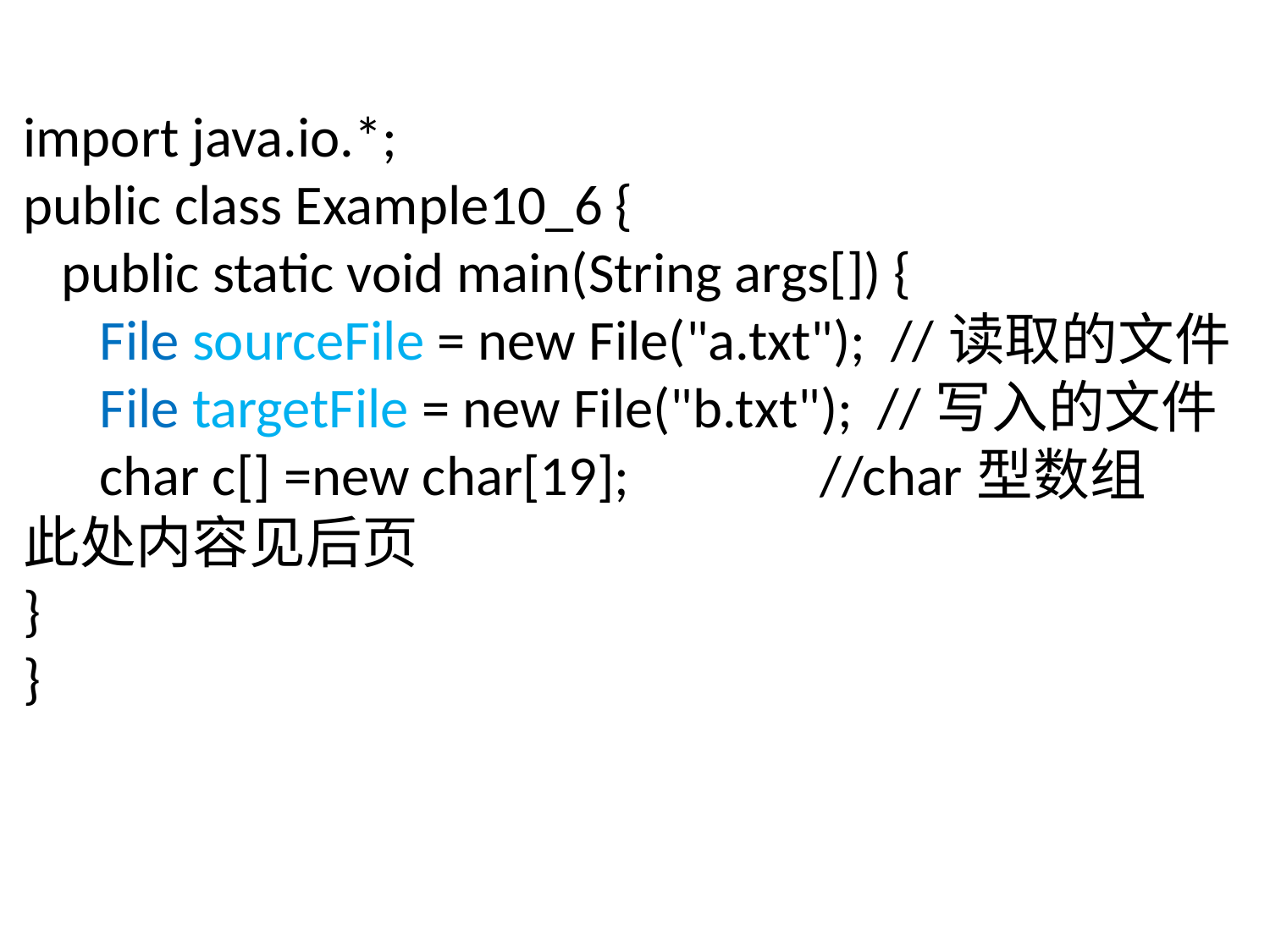

import java.io.*;
public class Example10_6 {
   public static void main(String args[]) {
      File sourceFile = new File("a.txt");  //读取的文件
      File targetFile = new File("b.txt");  //写入的文件
      char c[] =new char[19];               //char型数组
此处内容见后页
}
}